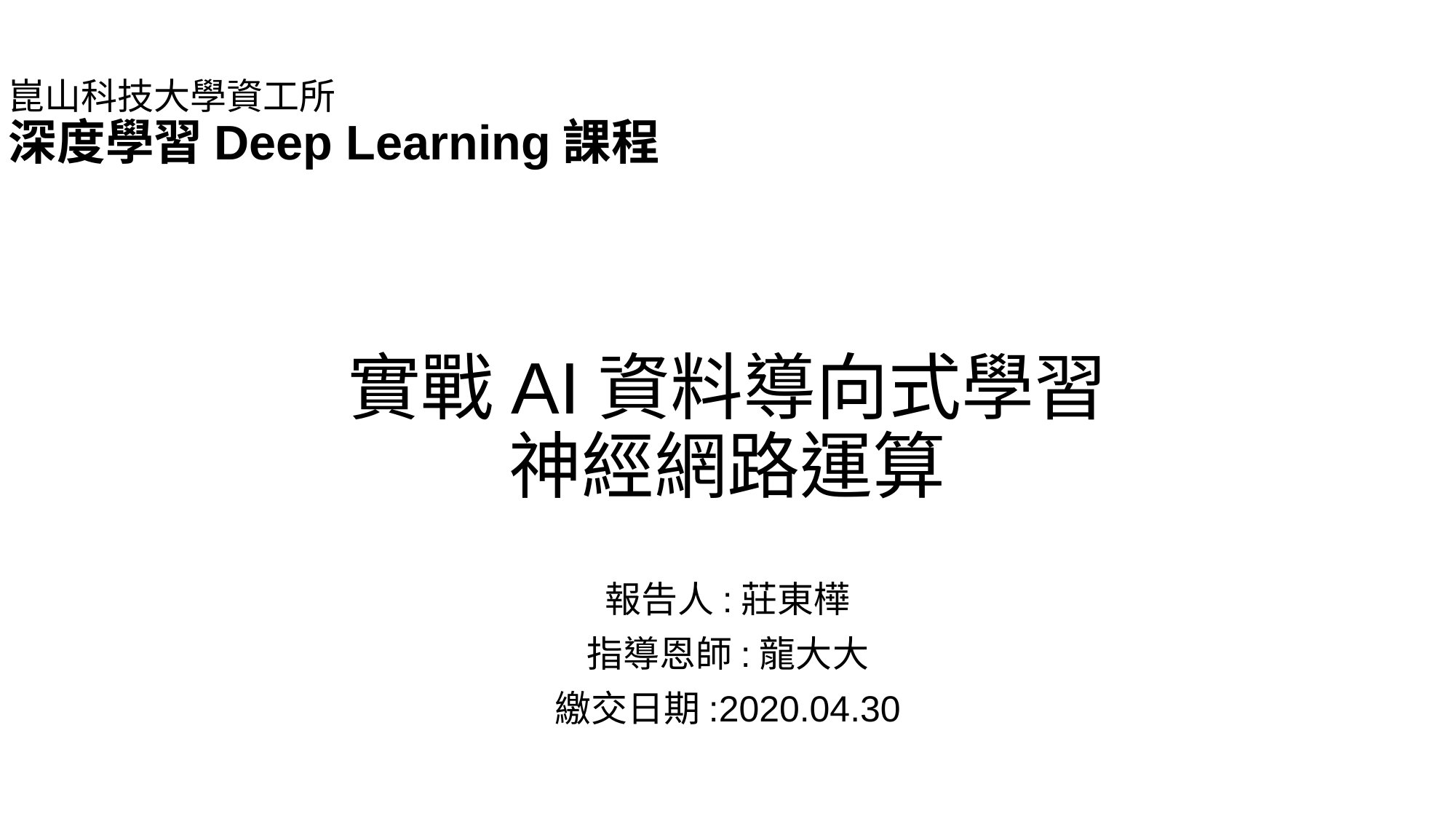

崑山科技大學資工所
深度學習Deep Learning課程
# 實戰AI資料導向式學習 神經網路運算
報告人:莊東樺
指導恩師:龍大大
繳交日期:2020.04.30